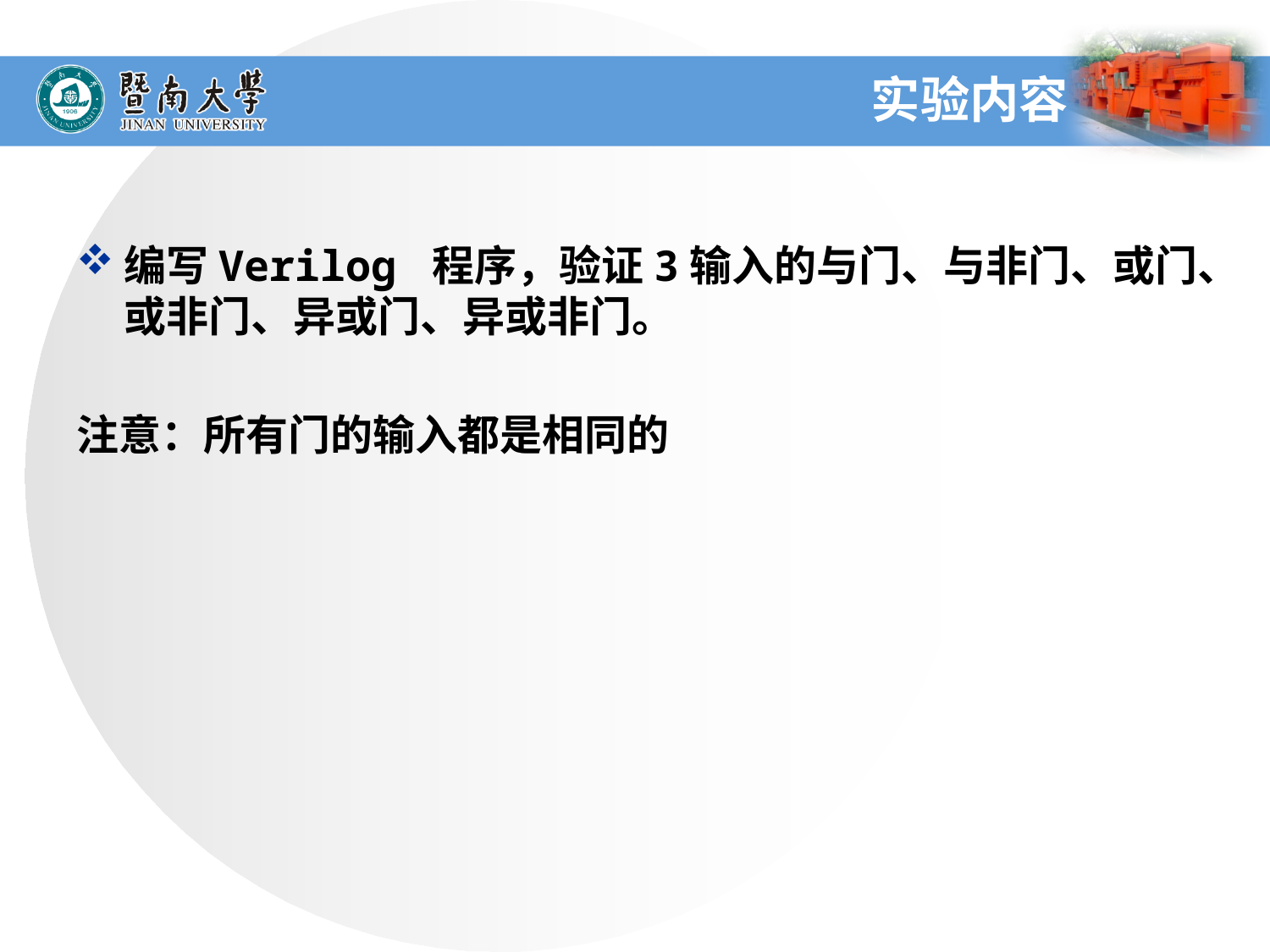

# 实验内容
编写Verilog 程序，验证3输入的与门、与非门、或门、或非门、异或门、异或非门。

注意：所有门的输入都是相同的